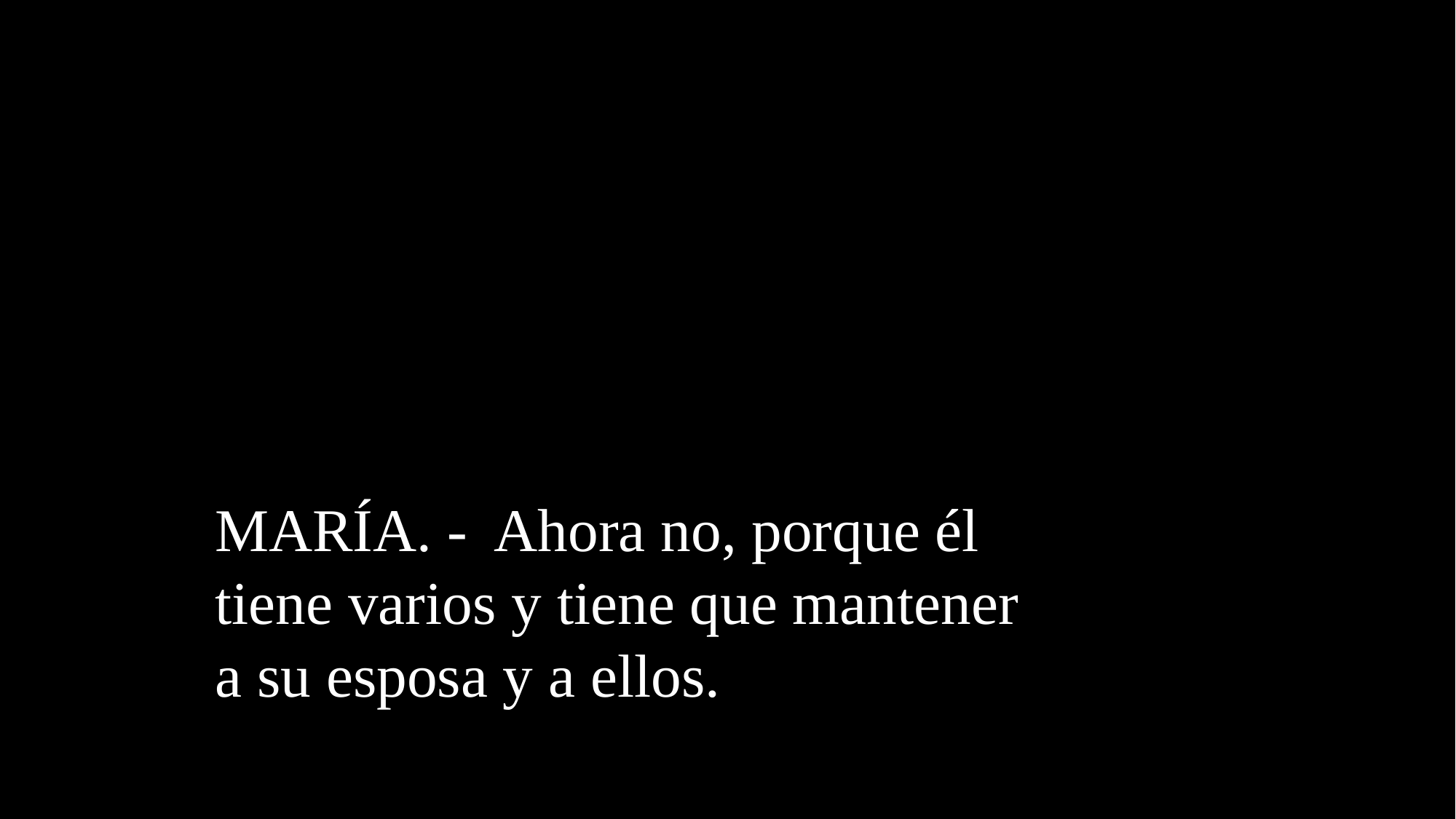

MARÍA. -  Ahora no, porque él tiene varios y tiene que mantener a su esposa y a ellos.

マリア: 今は欲しくないです、彼は子沢山で、奥さんとその子供達を養わなければならないからです